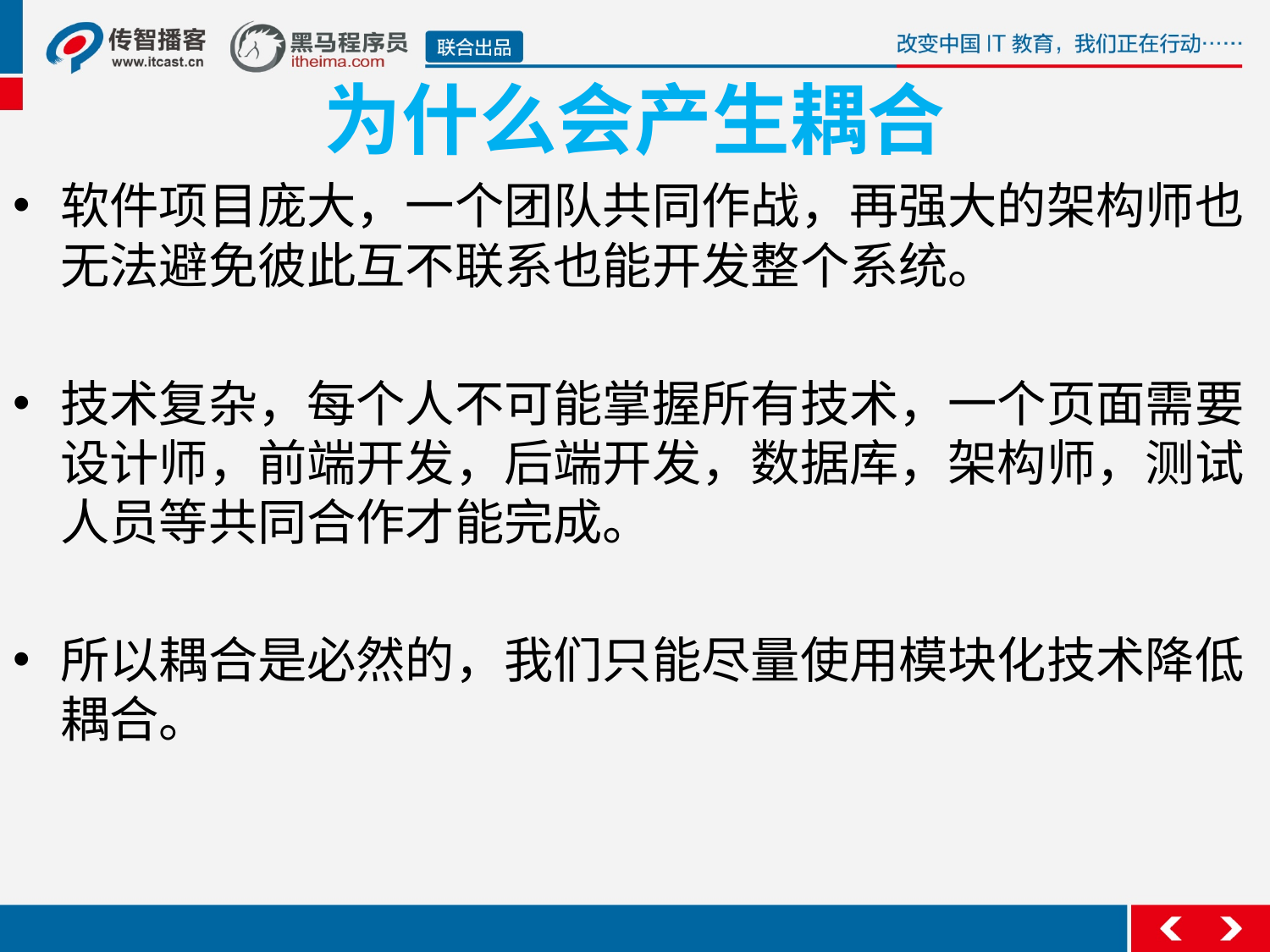

# 为什么会产生耦合
软件项目庞大，一个团队共同作战，再强大的架构师也无法避免彼此互不联系也能开发整个系统。

技术复杂，每个人不可能掌握所有技术，一个页面需要设计师，前端开发，后端开发，数据库，架构师，测试人员等共同合作才能完成。

所以耦合是必然的，我们只能尽量使用模块化技术降低耦合。